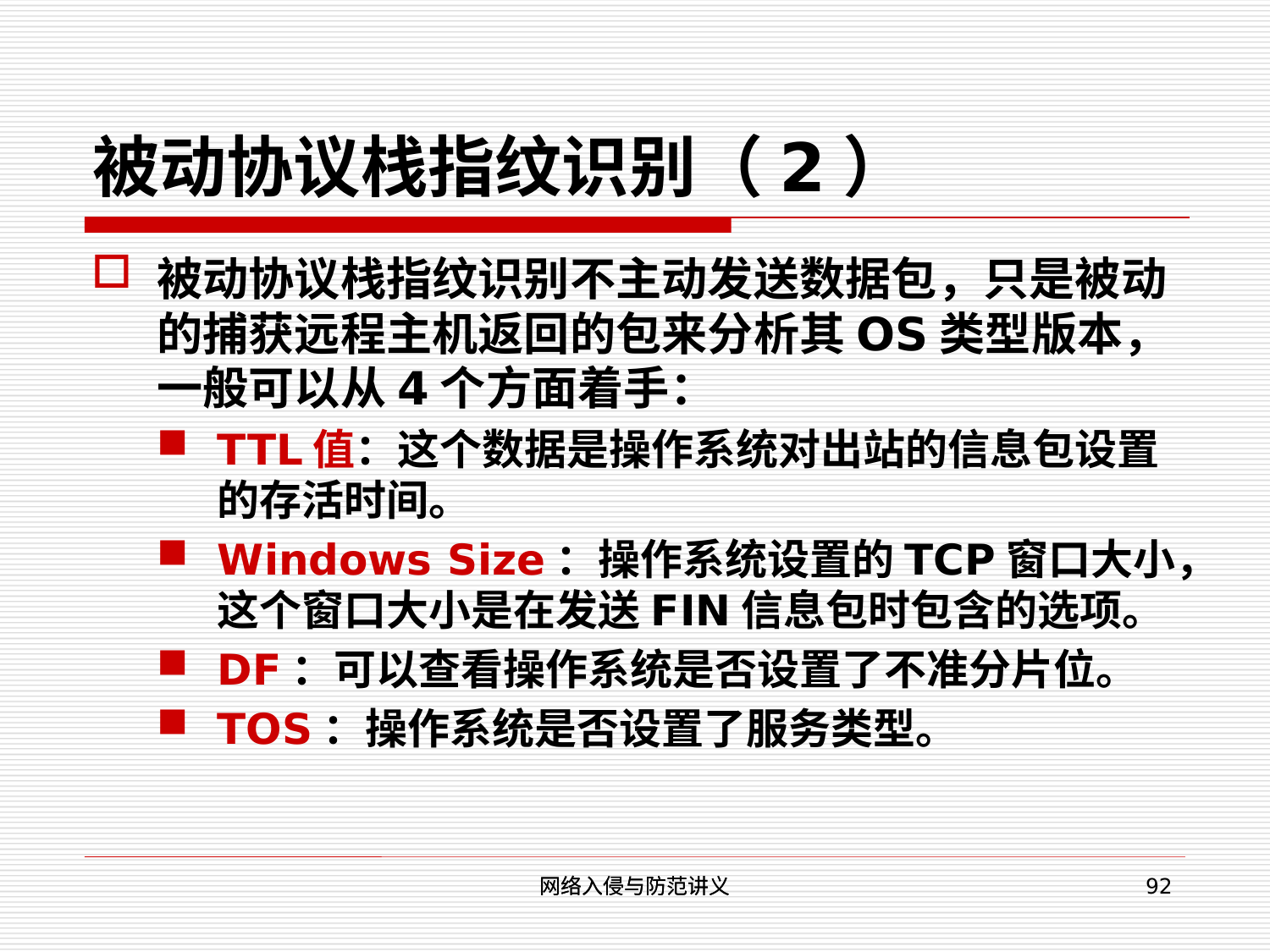

# 被动协议栈指纹识别（2）
被动协议栈指纹识别不主动发送数据包，只是被动的捕获远程主机返回的包来分析其OS类型版本，一般可以从4个方面着手：
TTL值：这个数据是操作系统对出站的信息包设置的存活时间。
Windows Size：操作系统设置的TCP窗口大小，这个窗口大小是在发送FIN信息包时包含的选项。
DF：可以查看操作系统是否设置了不准分片位。
TOS：操作系统是否设置了服务类型。

网络入侵与防范讲义
网络入侵与防范讲义
92
92